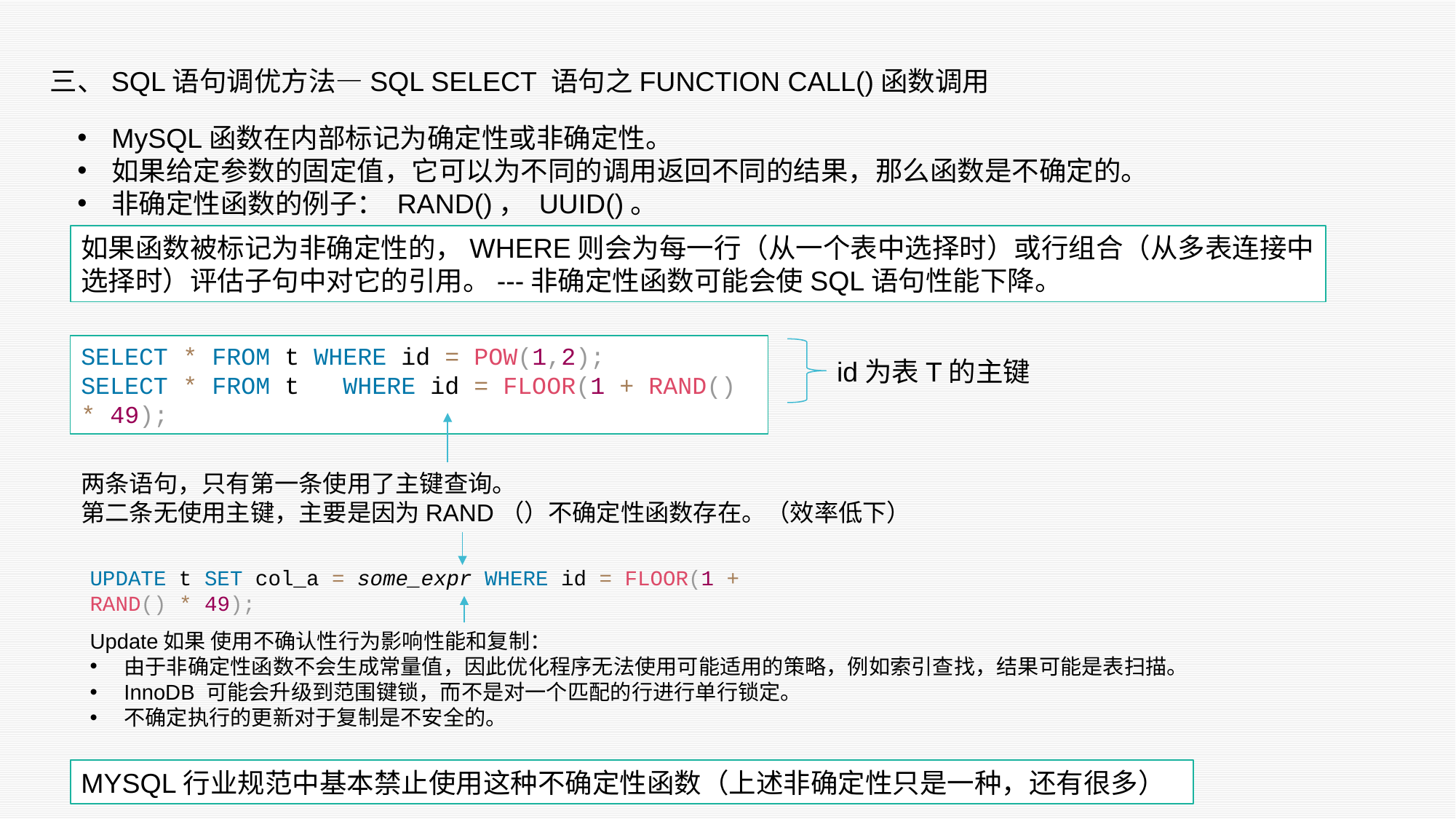

三、SQL语句调优方法—SQL SELECT 语句之FUNCTION CALL()函数调用
MySQL函数在内部标记为确定性或非确定性。
如果给定参数的固定值，它可以为不同的调用返回不同的结果，那么函数是不确定的。
非确定性函数的例子： RAND()， UUID()。
如果函数被标记为非确定性的，WHERE则会为每一行（从一个表中选择时）或行组合（从多表连接中选择时）评估子句中对它的引用。---非确定性函数可能会使SQL语句性能下降。
SELECT * FROM t WHERE id = POW(1,2);
SELECT * FROM t   WHERE id = FLOOR(1 + RAND() * 49);

id为表T的主键
两条语句，只有第一条使用了主键查询。
第二条无使用主键，主要是因为RAND（）不确定性函数存在。（效率低下）
UPDATE t SET col_a = some_expr WHERE id = FLOOR(1 + RAND() * 49);
Update如果 使用不确认性行为影响性能和复制：
由于非确定性函数不会生成常量值，因此优化程序无法使用可能适用的策略，例如索引查找，结果可能是表扫描。
InnoDB 可能会升级到范围键锁，而不是对一个匹配的行进行单行锁定。
不确定执行的更新对于复制是不安全的。
MYSQL行业规范中基本禁止使用这种不确定性函数（上述非确定性只是一种，还有很多）